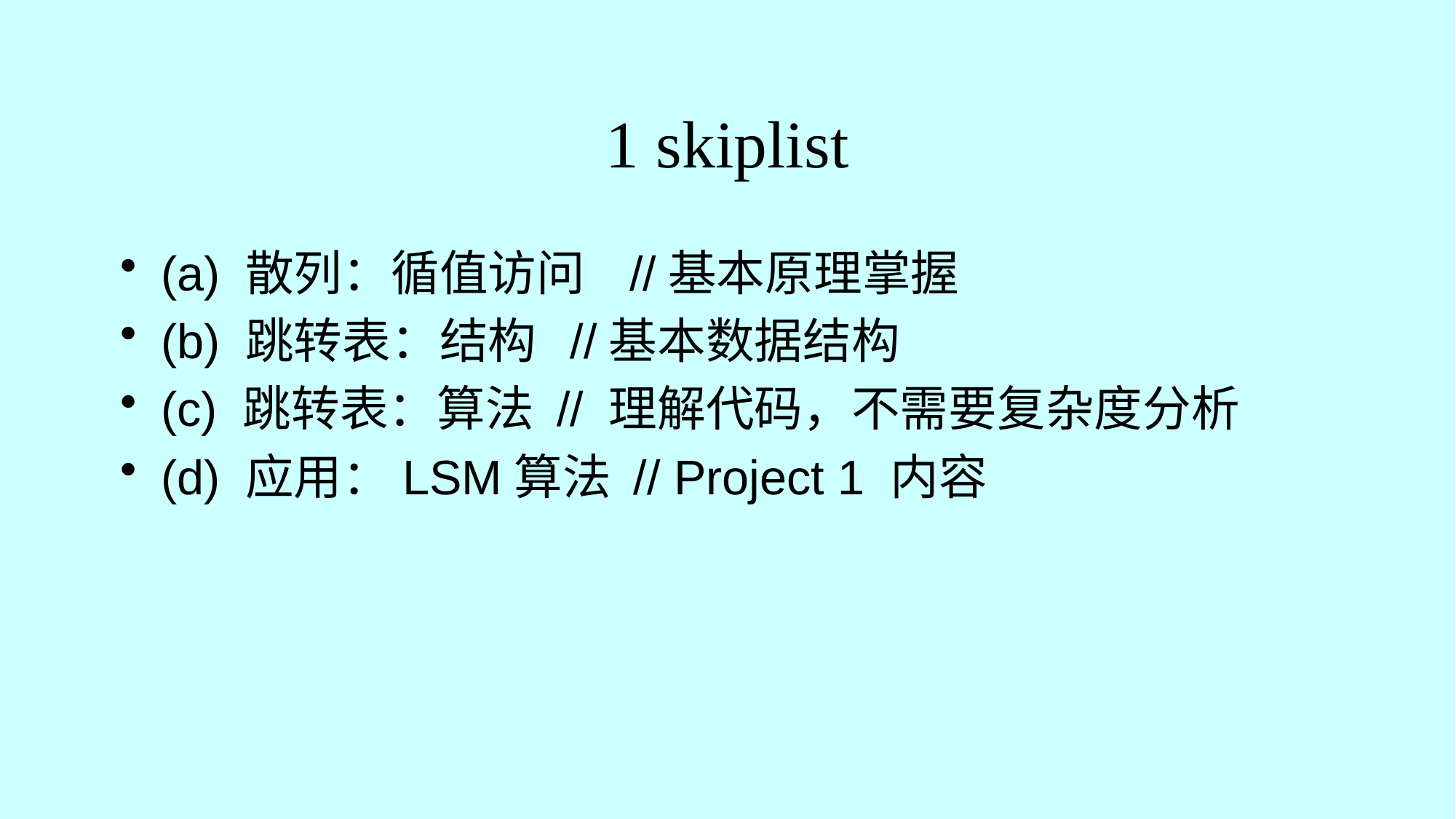

# 1 skiplist
(a) 散列：循值访问   //基本原理掌握
(b) 跳转表：结构  //基本数据结构
(c) 跳转表：算法 // 理解代码，不需要复杂度分析
(d) 应用：LSM算法 // Project 1 内容